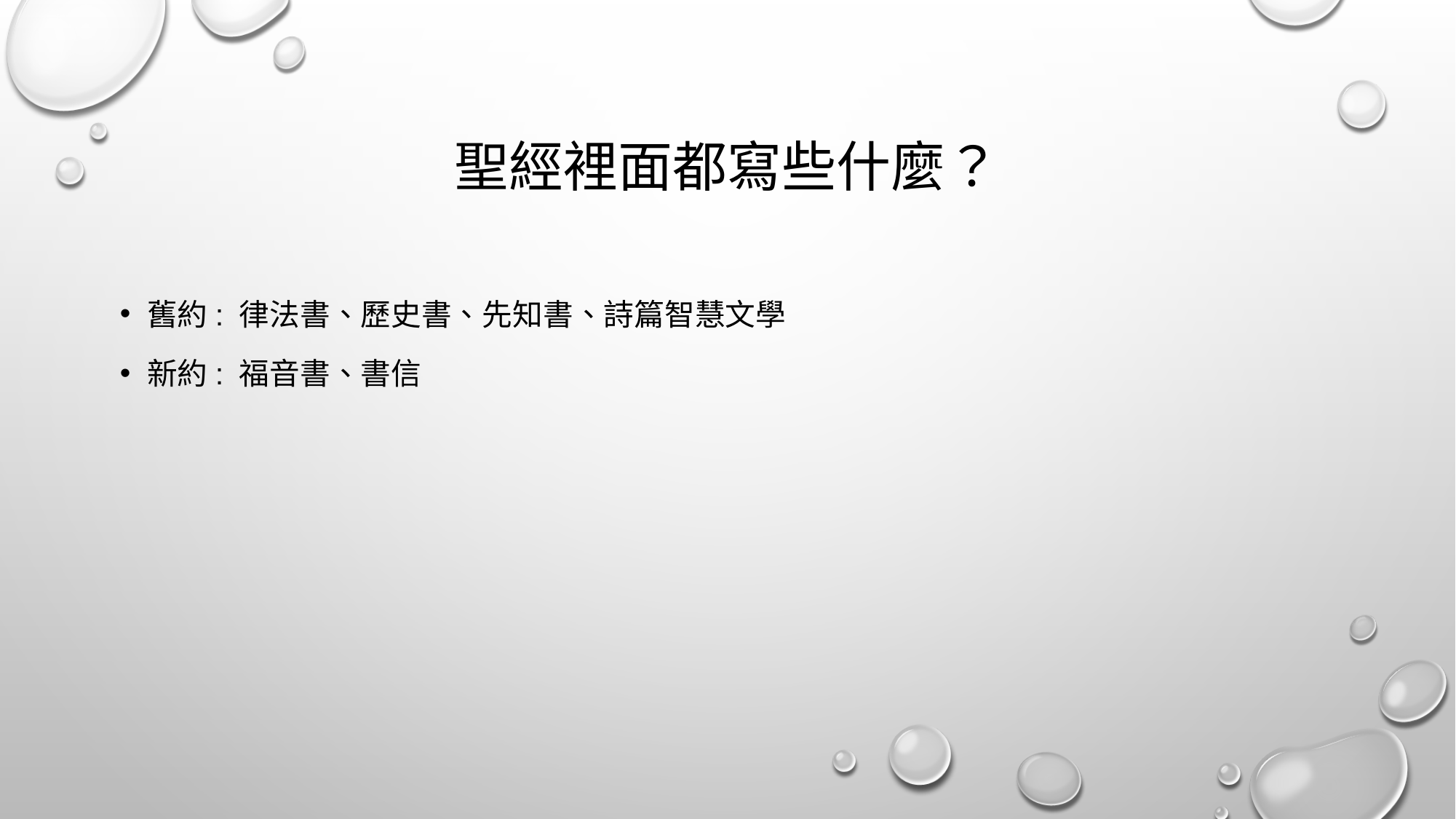

# 聖經裡面都寫些什麼？
舊約: 律法書、歷史書、先知書、詩篇智慧文學
新約: 福音書、書信